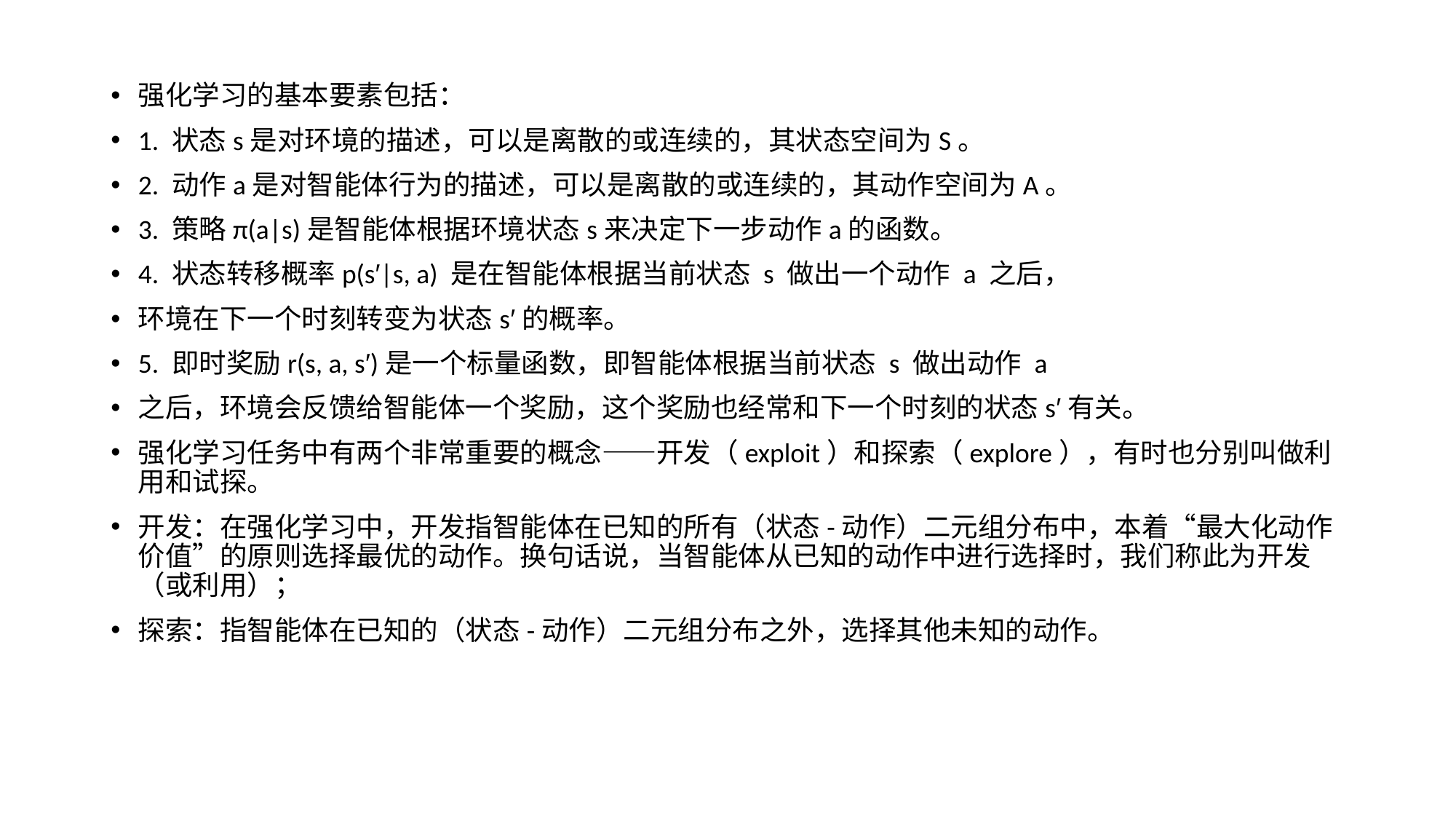

强化学习的基本要素包括：
1. 状态s是对环境的描述，可以是离散的或连续的，其状态空间为S。
2. 动作a是对智能体行为的描述，可以是离散的或连续的，其动作空间为A。
3. 策略π(a|s)是智能体根据环境状态s来决定下一步动作a的函数。
4. 状态转移概率p(s′|s, a) 是在智能体根据当前状态 s 做出一个动作 a 之后，
环境在下一个时刻转变为状态s′的概率。
5. 即时奖励r(s, a, s′)是一个标量函数，即智能体根据当前状态 s 做出动作 a
之后，环境会反馈给智能体一个奖励，这个奖励也经常和下一个时刻的状态s′有关。
强化学习任务中有两个非常重要的概念——开发（exploit）和探索（explore），有时也分别叫做利用和试探。
开发：在强化学习中，开发指智能体在已知的所有（状态-动作）二元组分布中，本着“最大化动作价值”的原则选择最优的动作。换句话说，当智能体从已知的动作中进行选择时，我们称此为开发（或利用）；
探索：指智能体在已知的（状态-动作）二元组分布之外，选择其他未知的动作。